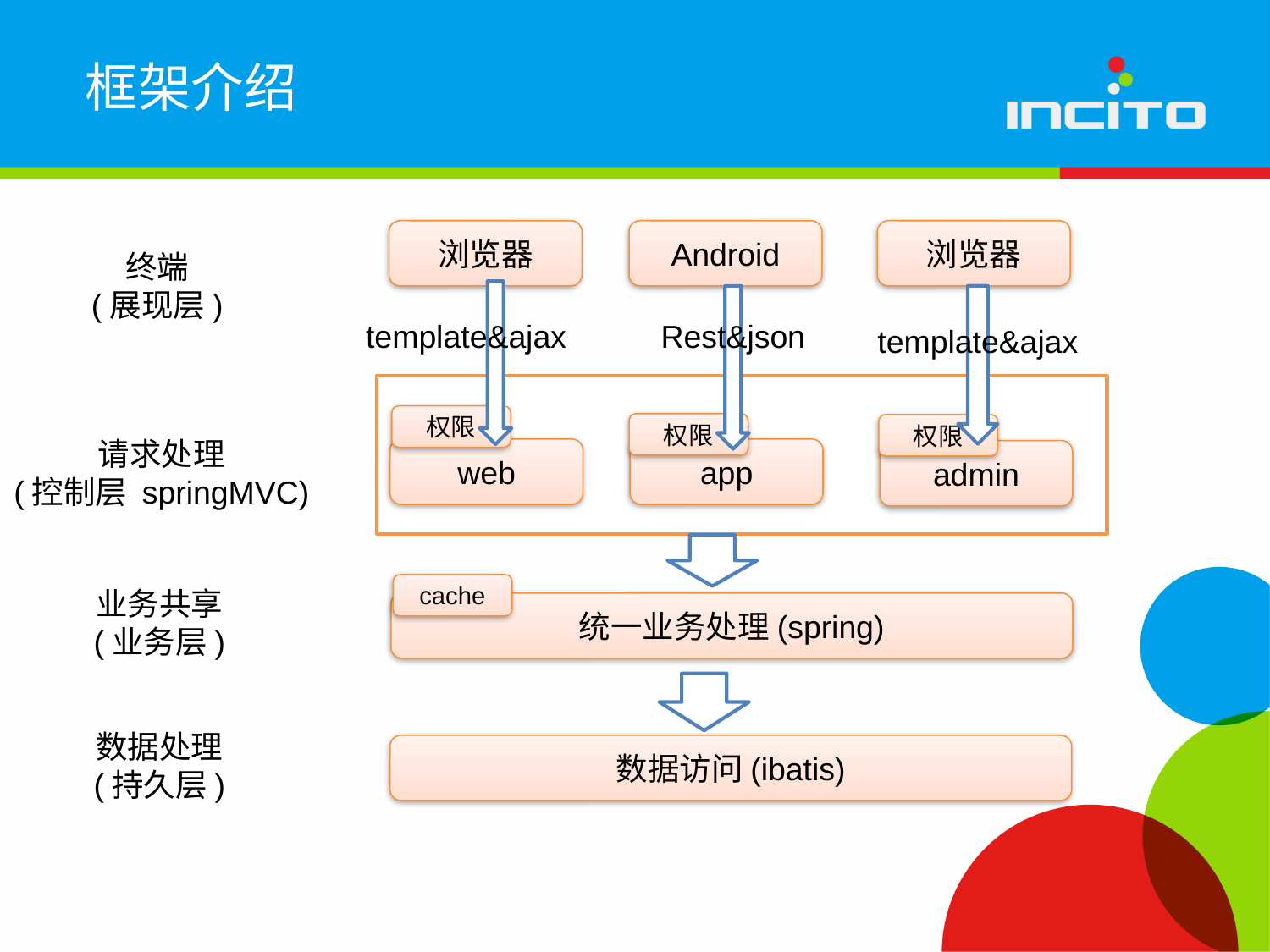

框架介绍
浏览器
浏览器
Android
终端
(展现层)

Rest&json
template&ajax
template&ajax

权限
权限
权限
请求处理
(控制层 springMVC)
web
app
admin

cache
业务共享
(业务层)
统一业务处理(spring)

数据处理
(持久层)
数据访问(ibatis)